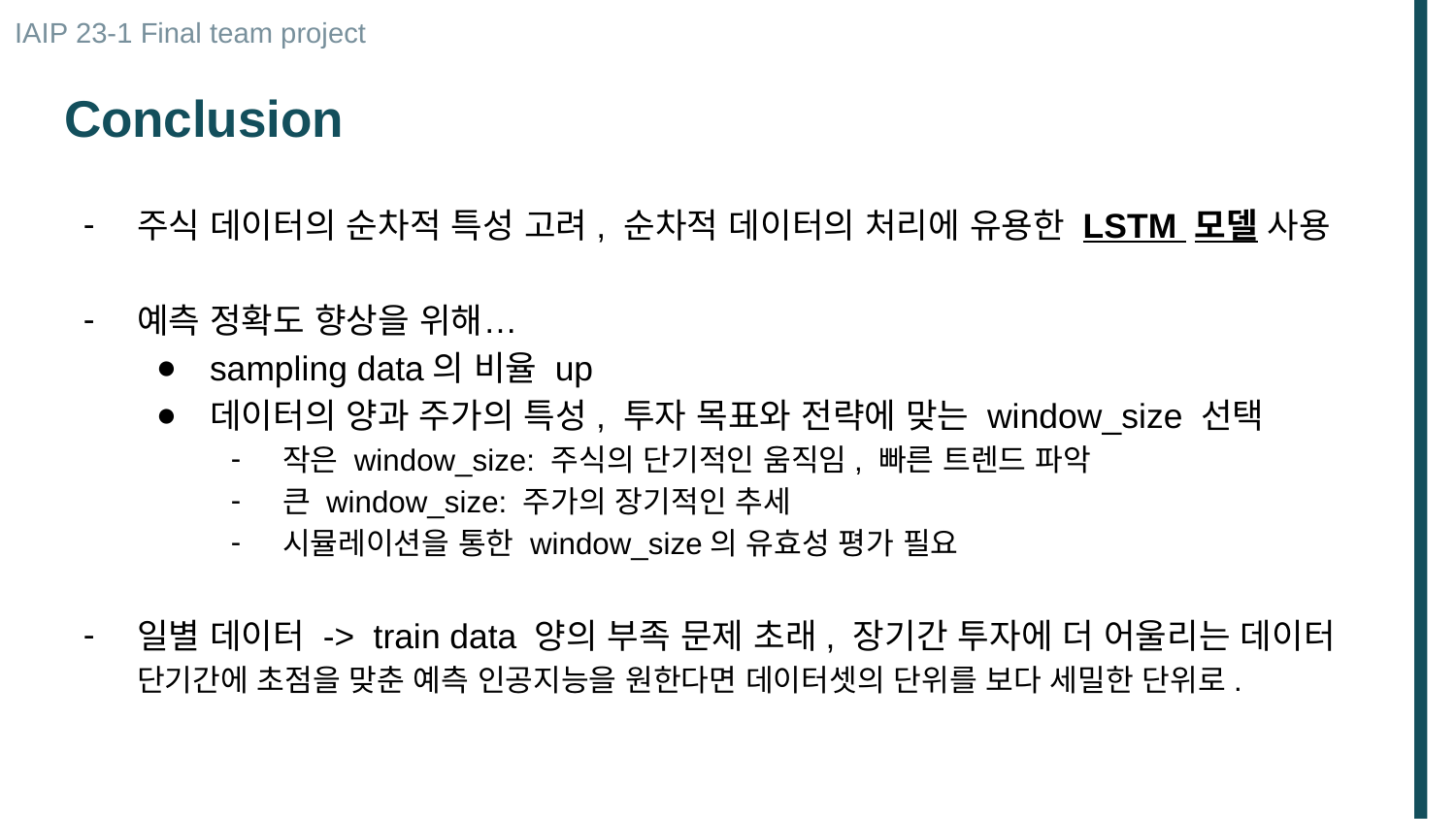

IAIP 23-1 Final team project

# Conclusion

주식 데이터의 순차적 특성 고려, 순차적 데이터의 처리에 유용한 LSTM 모델 사용

예측 정확도 향상을 위해…
sampling data의 비율 up
데이터의 양과 주가의 특성, 투자 목표와 전략에 맞는 window_size 선택
작은 window_size: 주식의 단기적인 움직임, 빠른 트렌드 파악
큰 window_size: 주가의 장기적인 추세
시뮬레이션을 통한 window_size의 유효성 평가 필요

일별 데이터 ->  train data 양의 부족 문제 초래, 장기간 투자에 더 어울리는 데이터
단기간에 초점을 맞춘 예측 인공지능을 원한다면 데이터셋의 단위를 보다 세밀한 단위로.